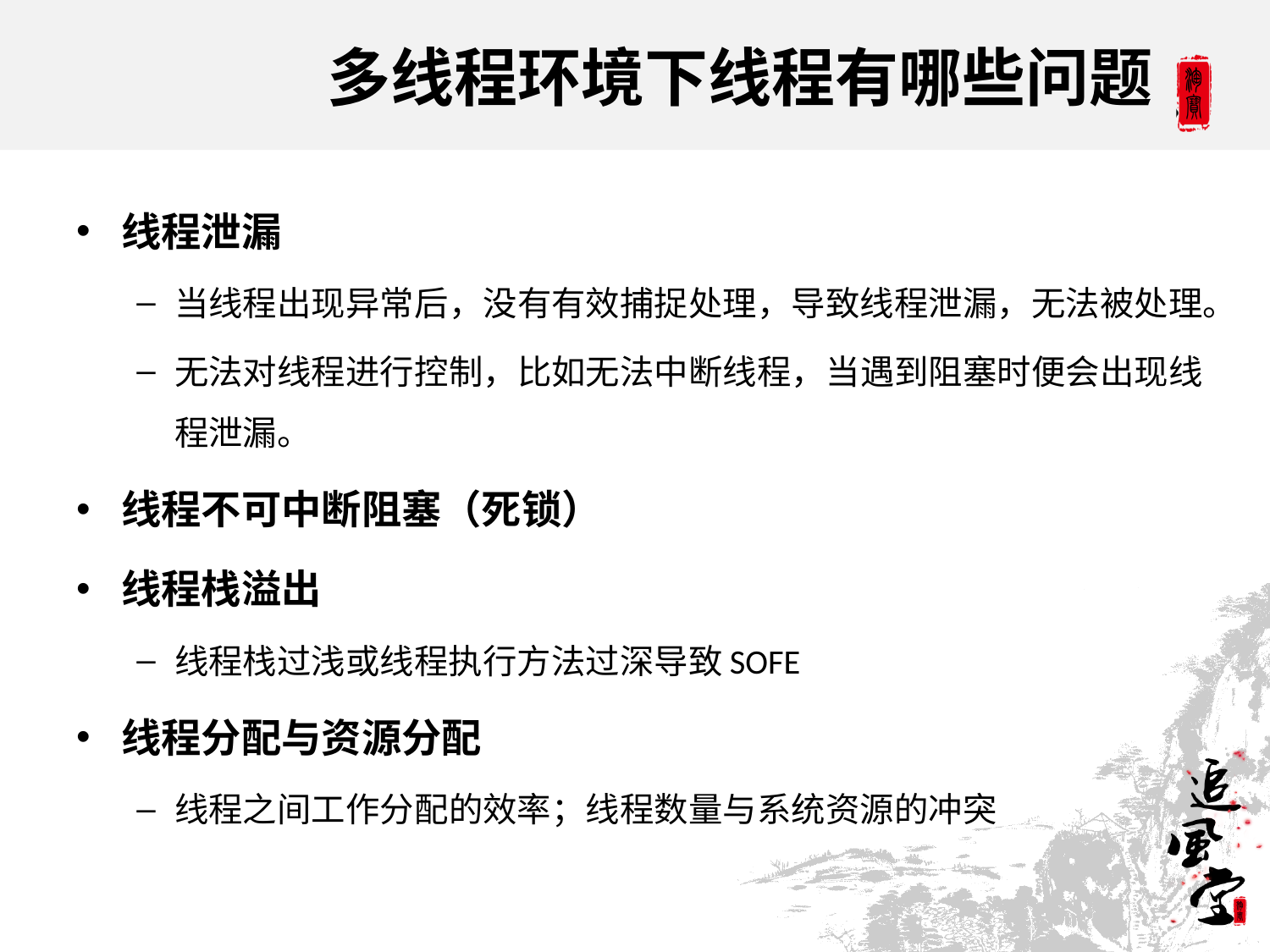

# 多线程环境下线程有哪些问题
线程泄漏
当线程出现异常后，没有有效捕捉处理，导致线程泄漏，无法被处理。
无法对线程进行控制，比如无法中断线程，当遇到阻塞时便会出现线程泄漏。
线程不可中断阻塞（死锁）
线程栈溢出
线程栈过浅或线程执行方法过深导致SOFE
线程分配与资源分配
线程之间工作分配的效率；线程数量与系统资源的冲突